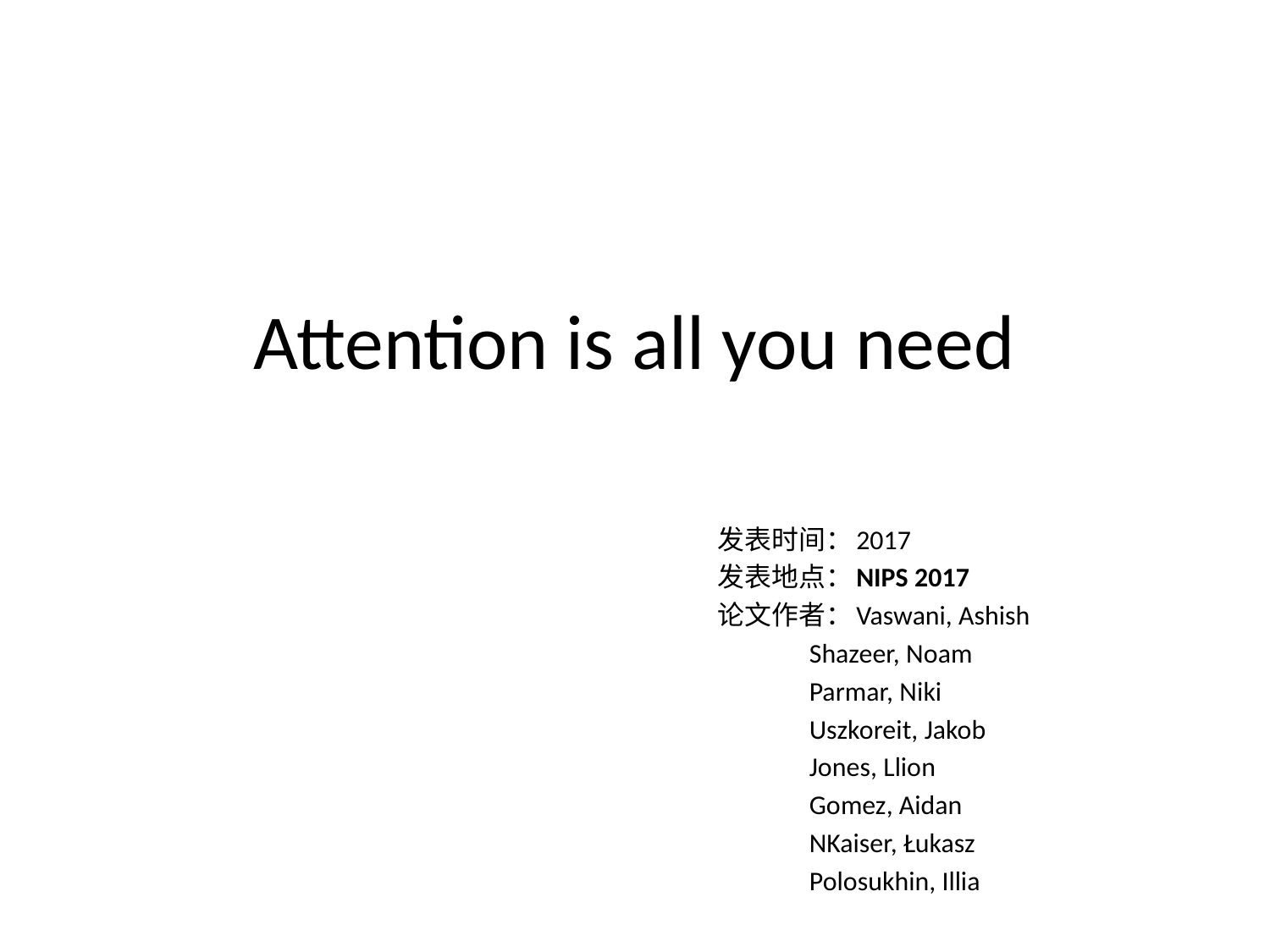

# Attention is all you need
发表时间：2017
发表地点：NIPS 2017
论文作者：Vaswani, Ashish
	     Shazeer, Noam
	     Parmar, Niki
   	     Uszkoreit, Jakob
	     Jones, Llion
	     Gomez, Aidan
	     NKaiser, Łukasz
	     Polosukhin, Illia